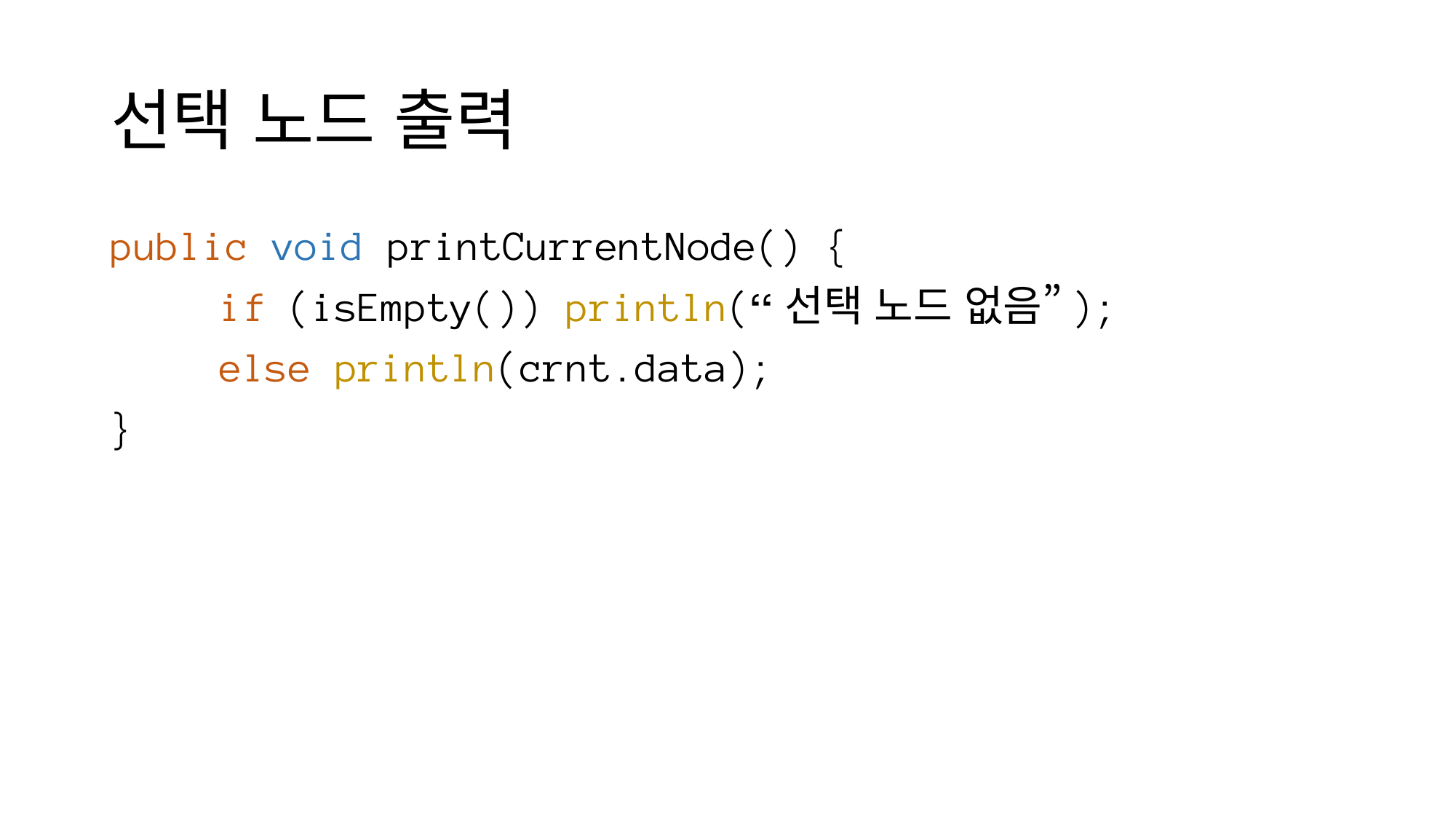

# 선택 노드 출력
public void printCurrentNode() {
	if (isEmpty()) println(“선택 노드 없음”);
	else println(crnt.data);
}